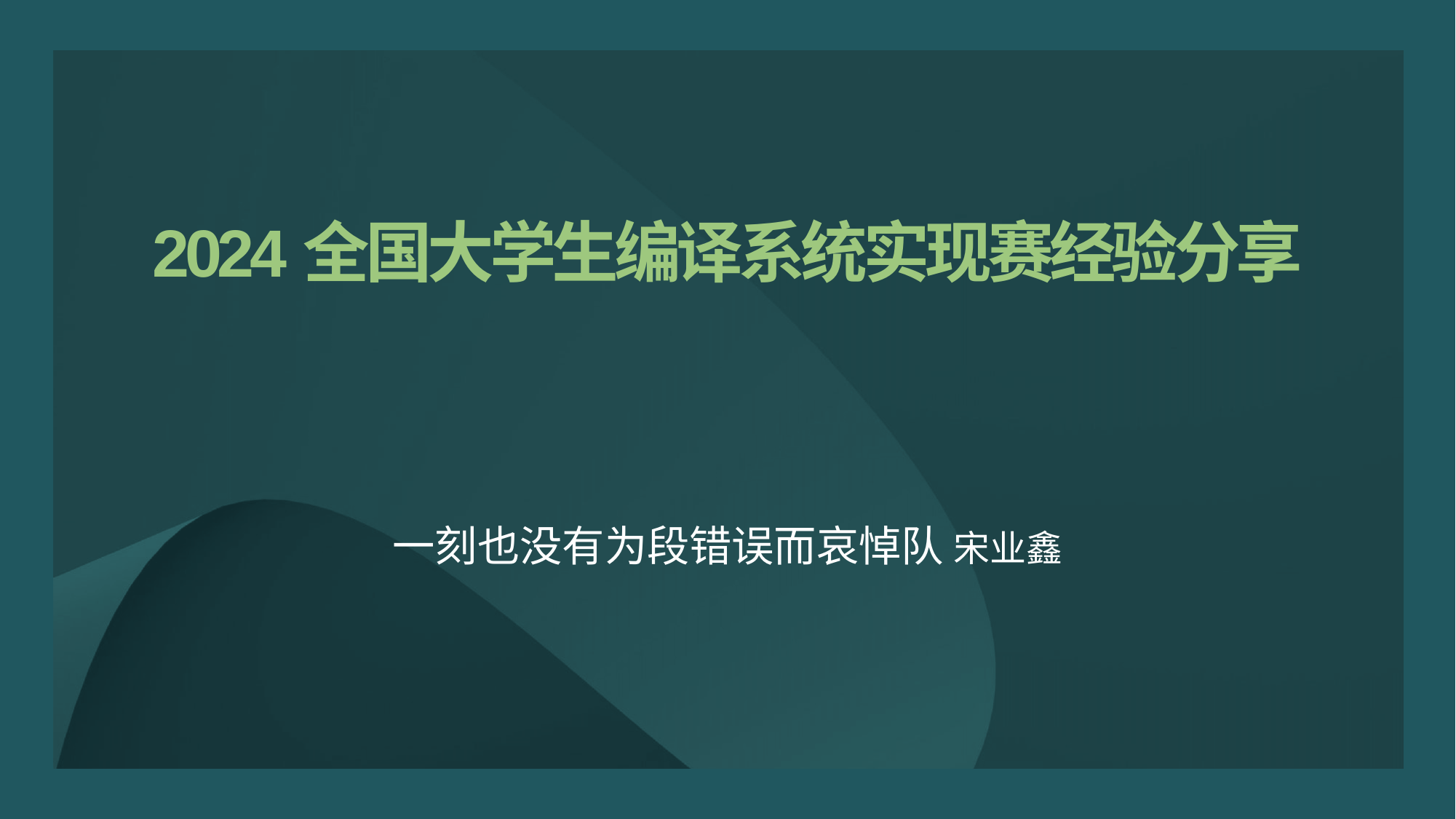

# 2024全国大学生编译系统实现赛经验分享
一刻也没有为段错误而哀悼队 宋业鑫